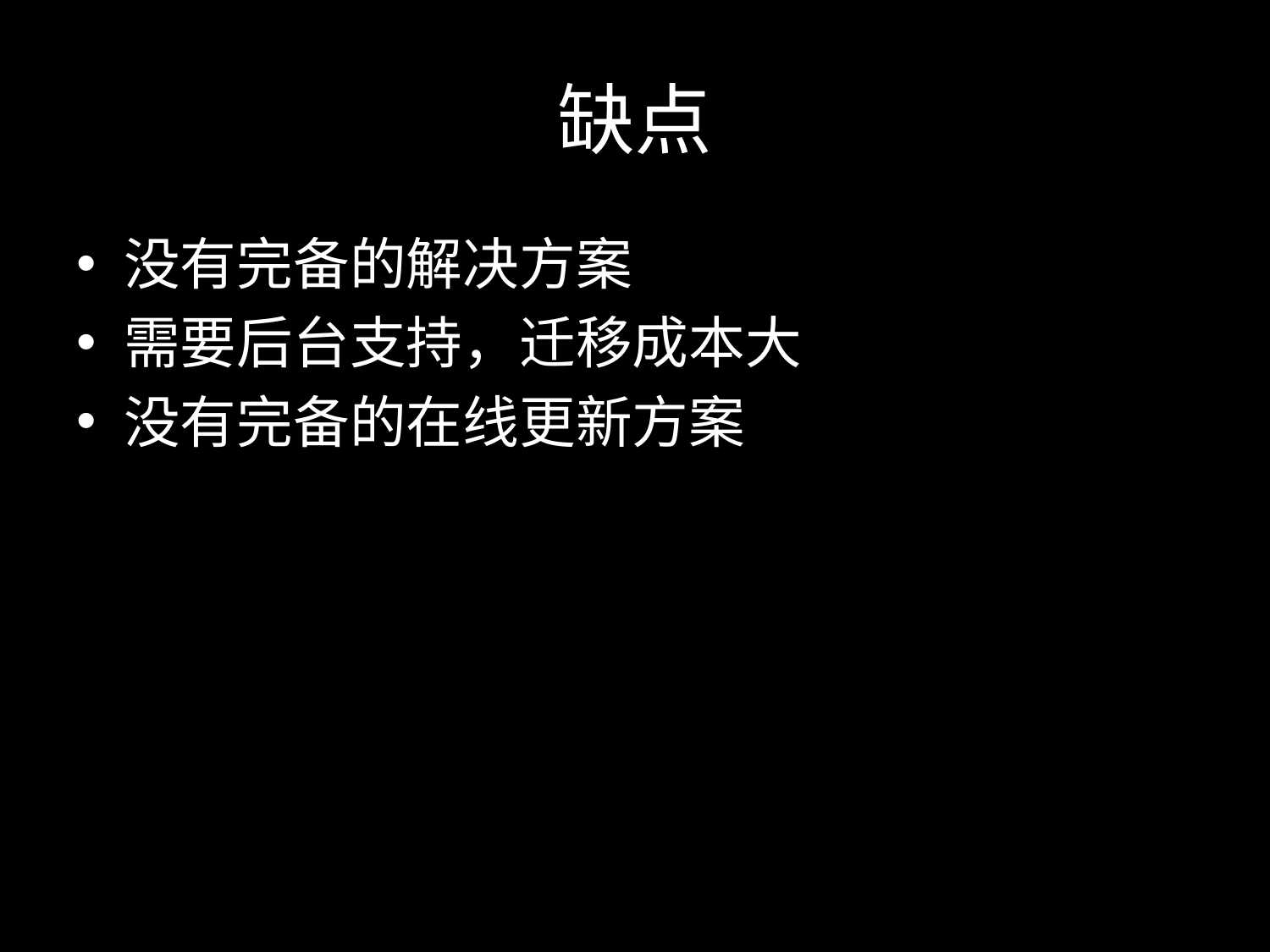

# 缺点
没有完备的解决方案
需要后台支持，迁移成本大
没有完备的在线更新方案